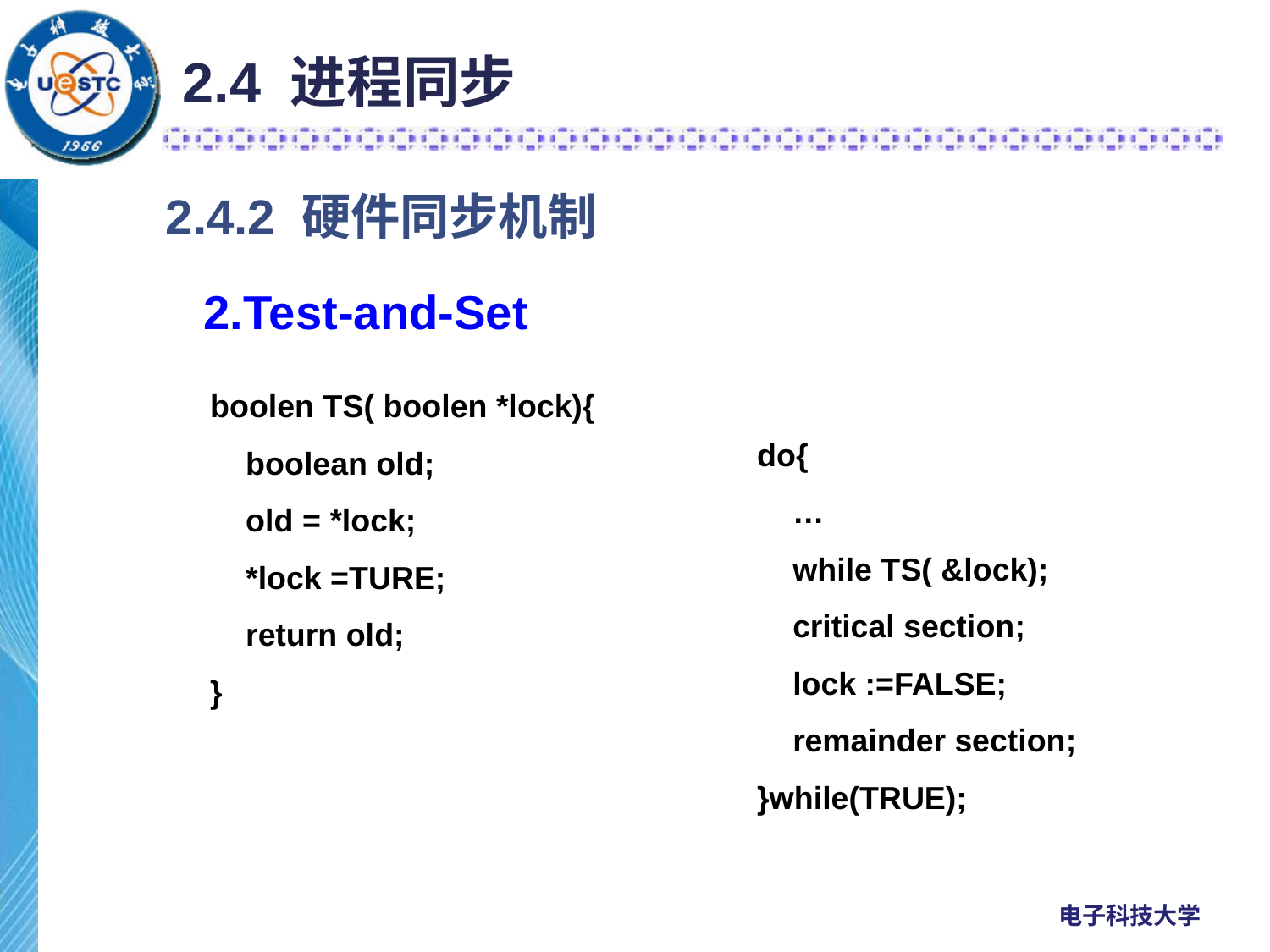

2.4 进程同步
2.4.2 硬件同步机制
2.Test-and-Set
boolen TS( boolen *lock){
    boolean old;
    old = *lock;
    *lock =TURE;
    return old;
}
do{
    …
    while TS( &lock);
    critical section;
    lock :=FALSE;
    remainder section;
}while(TRUE);